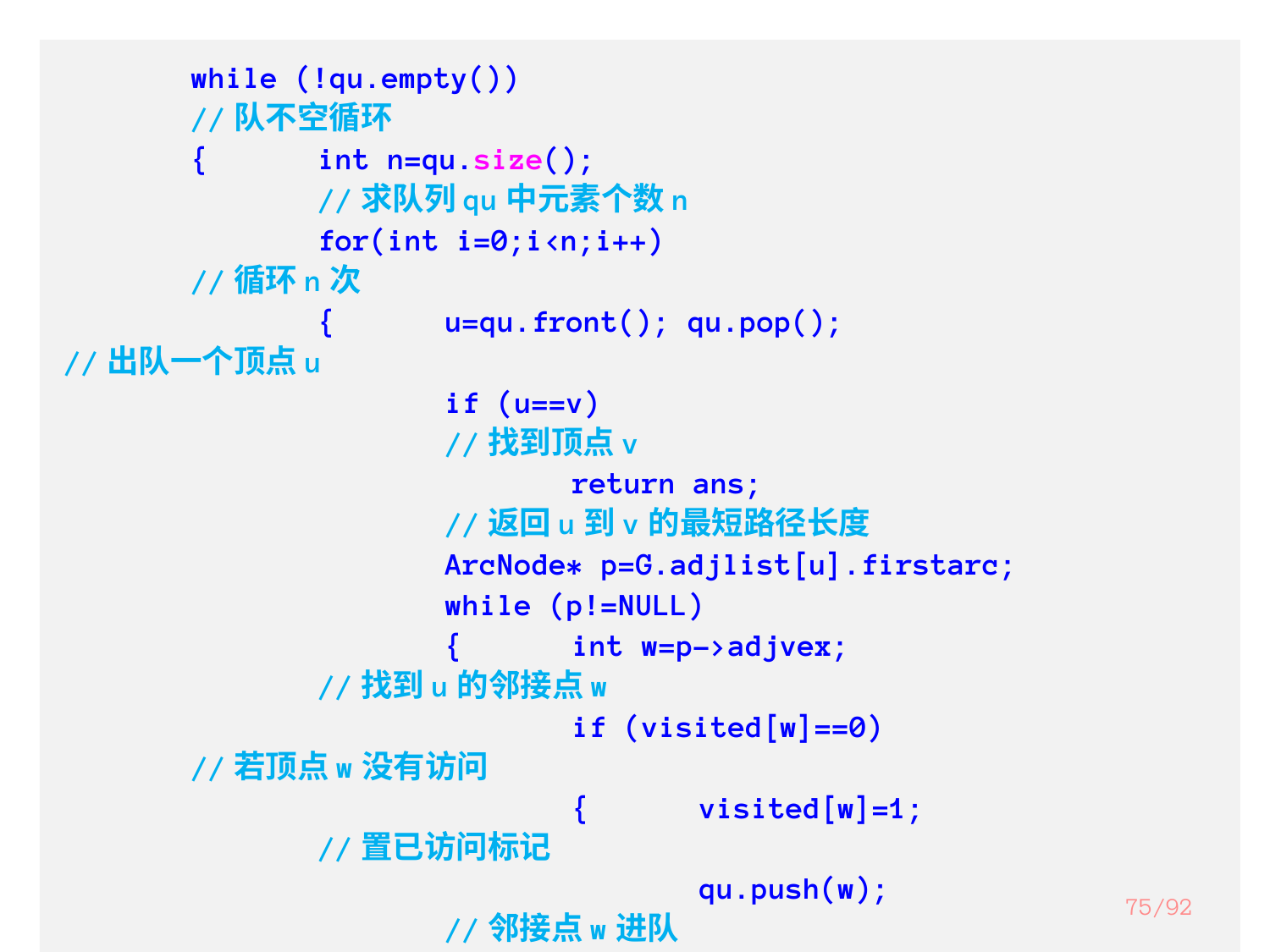

while (!qu.empty())							//队不空循环
	{	int n=qu.size();							//求队列qu中元素个数n
		for(int i=0;i<n;i++)						//循环n次
		{	u=qu.front(); qu.pop();			//出队一个顶点u
			if (u==v)								//找到顶点v
				return ans;							//返回u到v的最短路径长度
			ArcNode* p=G.adjlist[u].firstarc;
			while (p!=NULL)
			{	int w=p->adjvex;					//找到u的邻接点w
				if (visited[w]==0)				//若顶点w没有访问
				{	visited[w]=1; 					//置已访问标记
					qu.push(w);						//邻接点w进队
				}
				p=p->nextarc;
			}
		}
		ans++; 										//一层的顶点扩展后ans增1
	}
	return INF;										//没有路径的情况
}
75/92